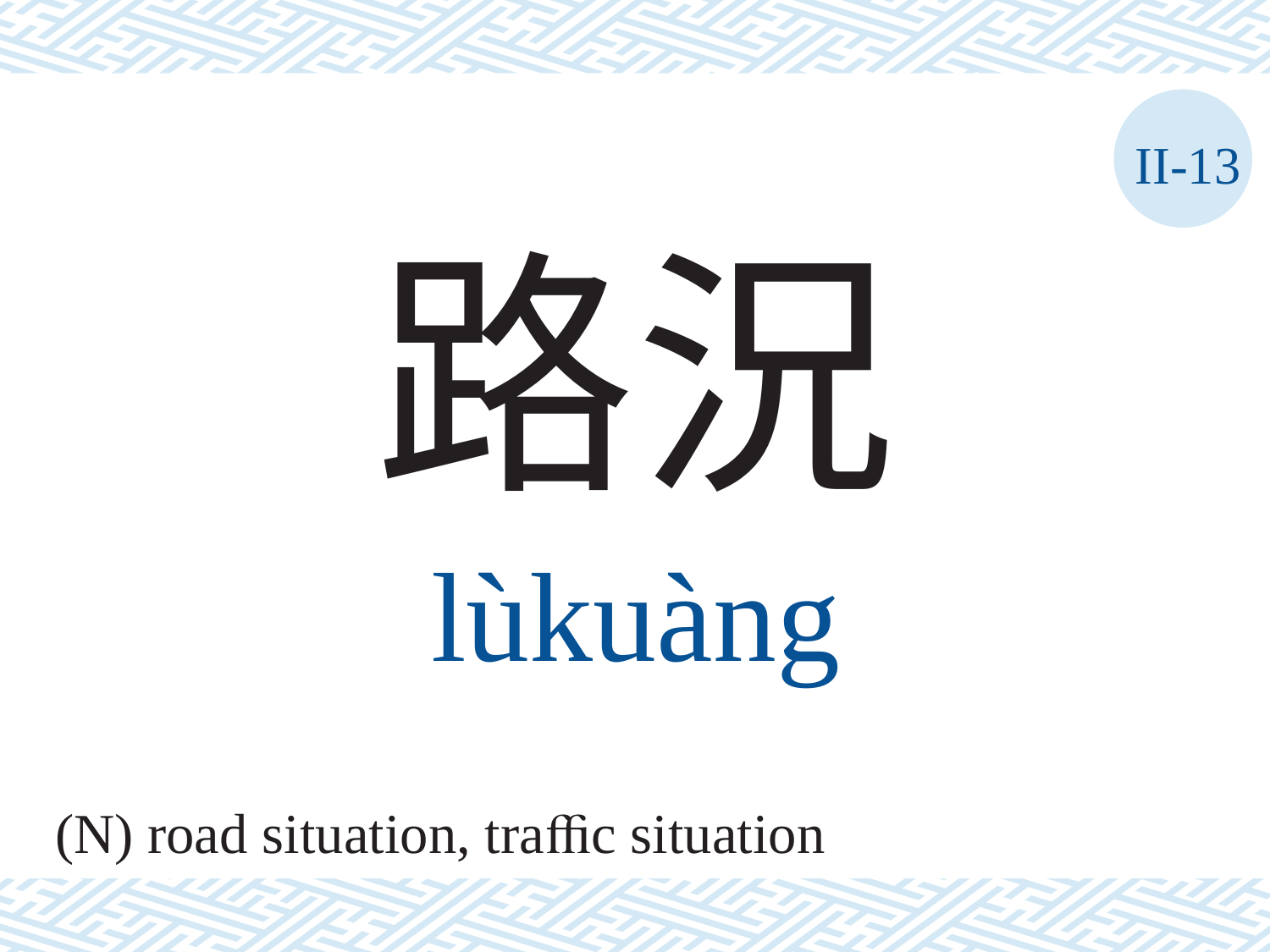

II-13
路況
lùkuàng
(N) road situation, traﬃc situation